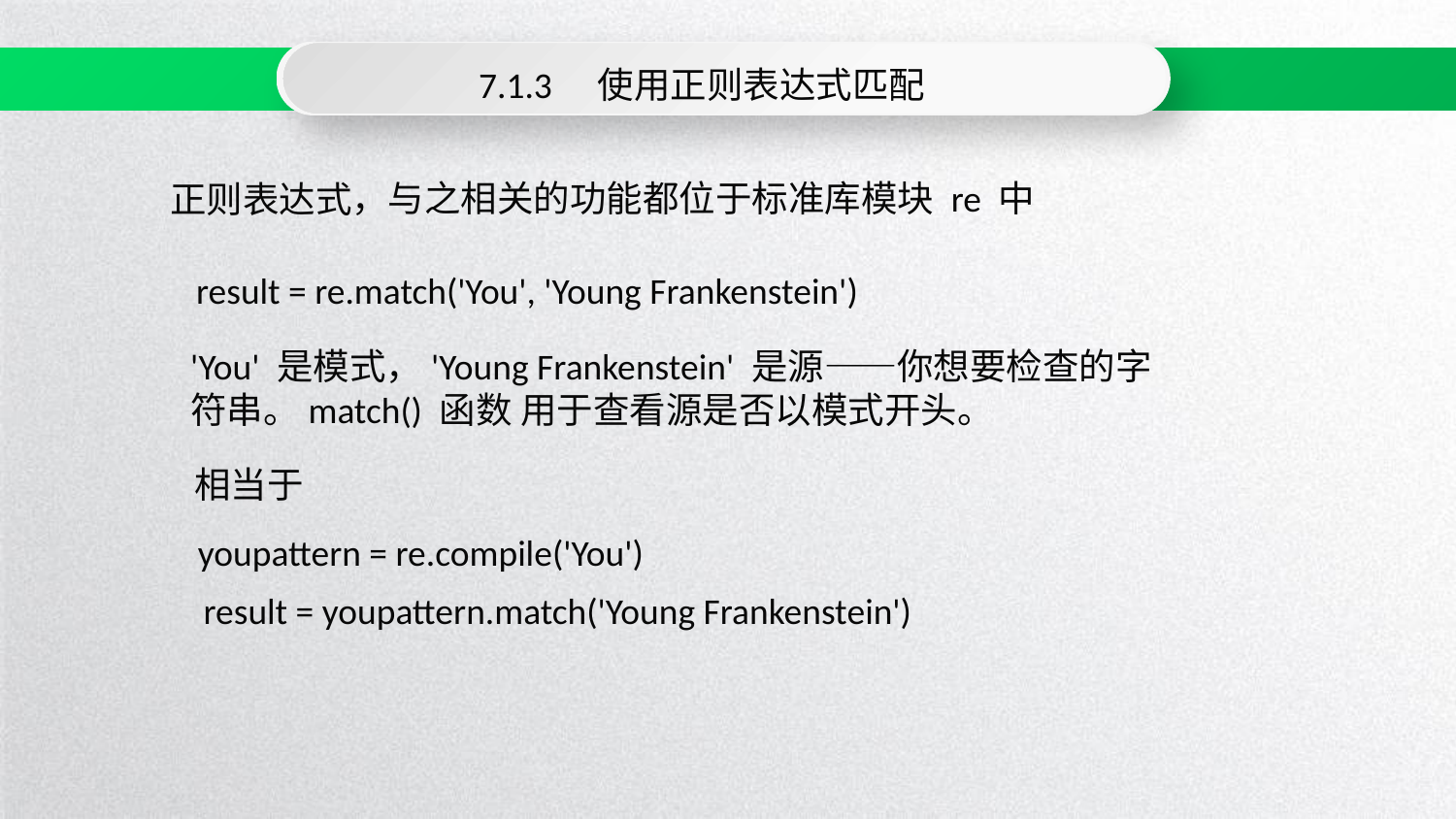

7.1.3　使用正则表达式匹配
，与之相关的功能都位于标准库模块 re 中
正则表达式
result = re.match('You', 'Young Frankenstein')
'You' 是模式，'Young Frankenstein' 是源——你想要检查的字符串。match() 函数 用于查看源是否以模式开头。
相当于
youpattern = re.compile('You')
result = youpattern.match('Young Frankenstein')